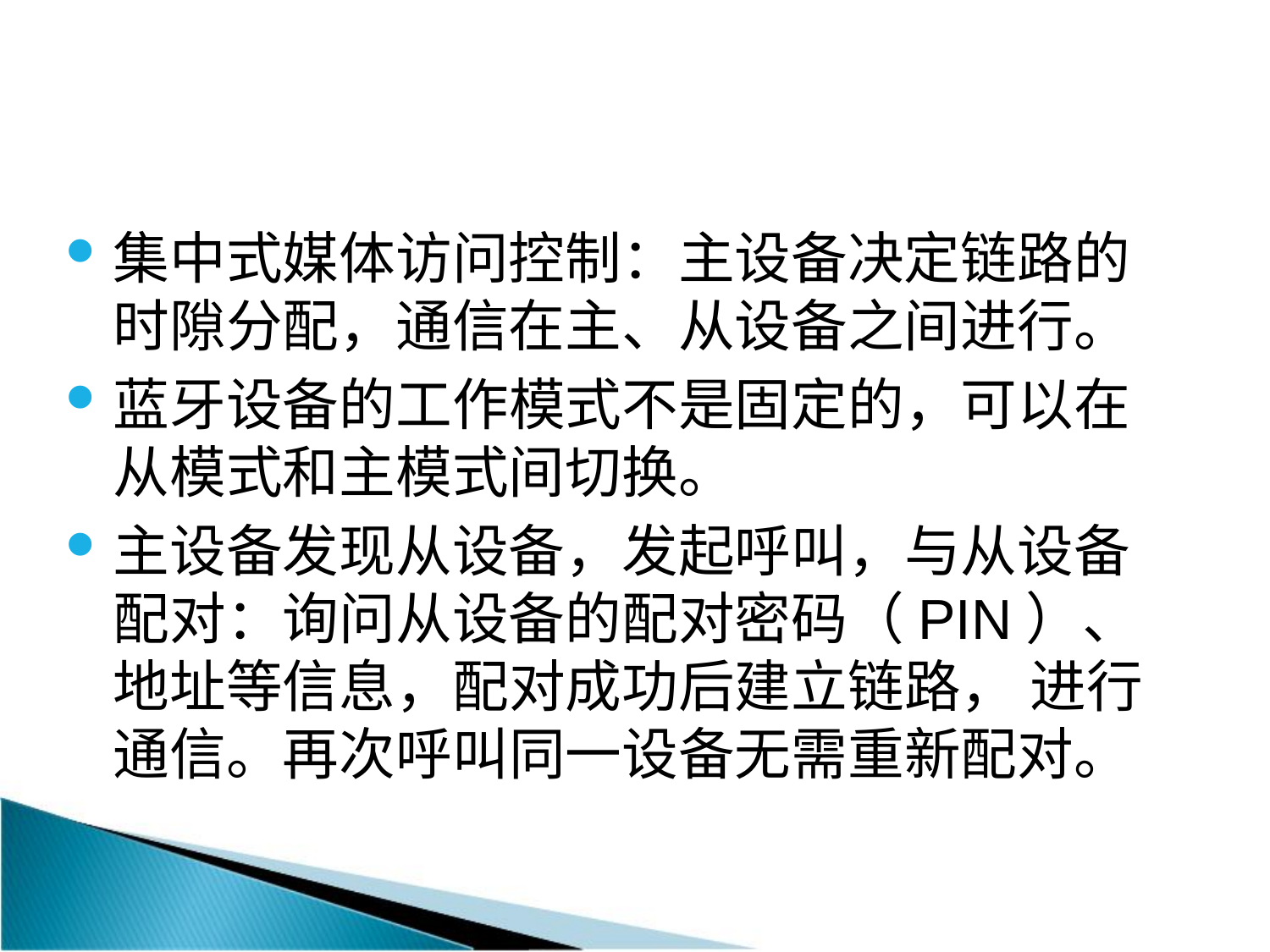

#
集中式媒体访问控制：主设备决定链路的时隙分配，通信在主、从设备之间进行。
蓝牙设备的工作模式不是固定的，可以在从模式和主模式间切换。
主设备发现从设备，发起呼叫，与从设备配对：询问从设备的配对密码（PIN）、地址等信息，配对成功后建立链路， 进行通信。再次呼叫同一设备无需重新配对。